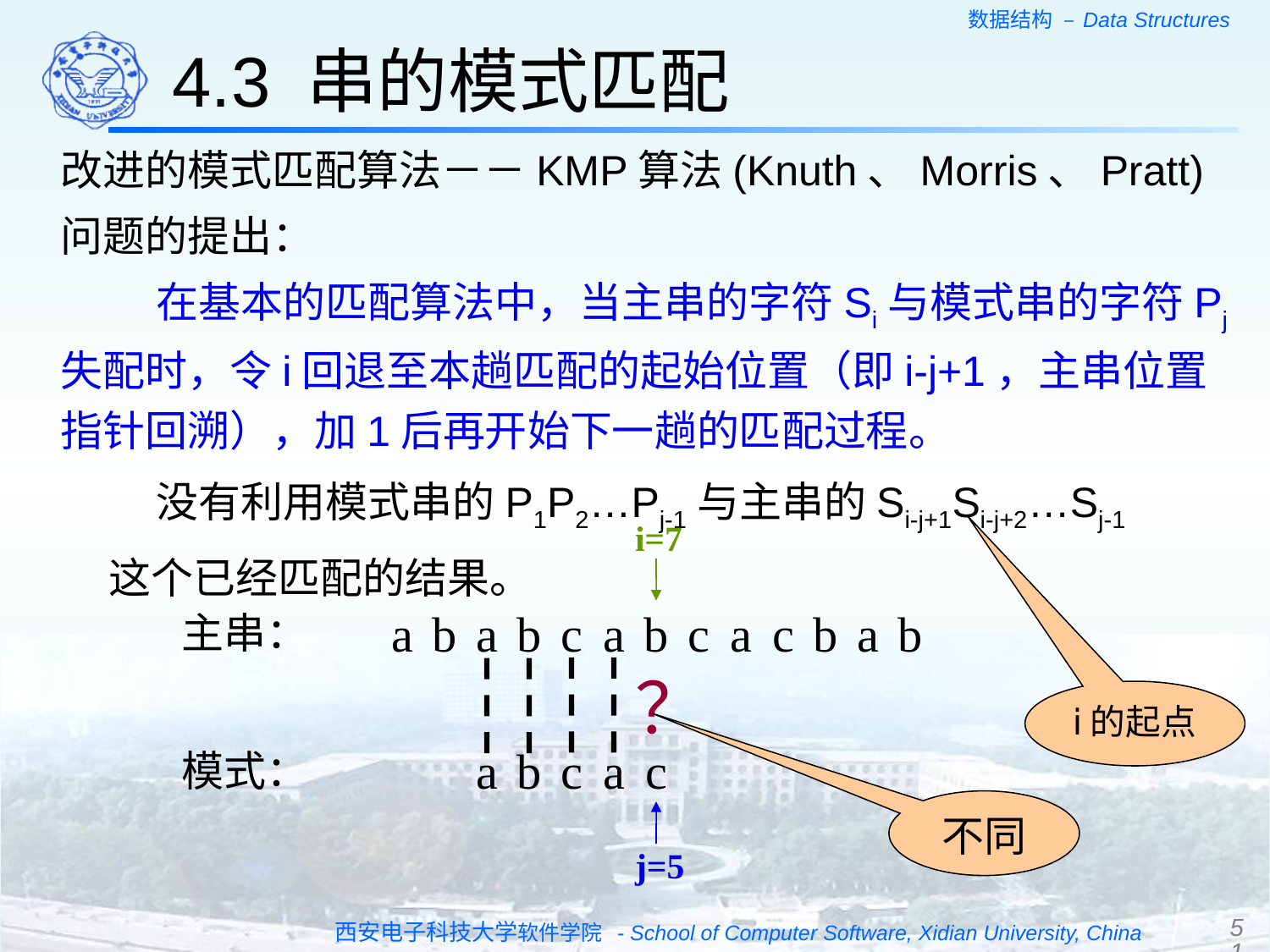

4.3 串的模式匹配
改进的模式匹配算法－－KMP算法(Knuth、Morris、Pratt)
问题的提出：
         在基本的匹配算法中，当主串的字符Si与模式串的字符Pj失配时，令i回退至本趟匹配的起始位置（即i-j+1，主串位置指针回溯），加1后再开始下一趟的匹配过程。
         没有利用模式串的P1P2…Pj-1与主串的Si-j+1Si-j+2…Sj-1
    这个已经匹配的结果。
i=7

主串：
a
b
a
b
c
a
b
c
a
c
b
a
b

？
i的起点
模式：
a
b
c
a
c
不同

j=5
51